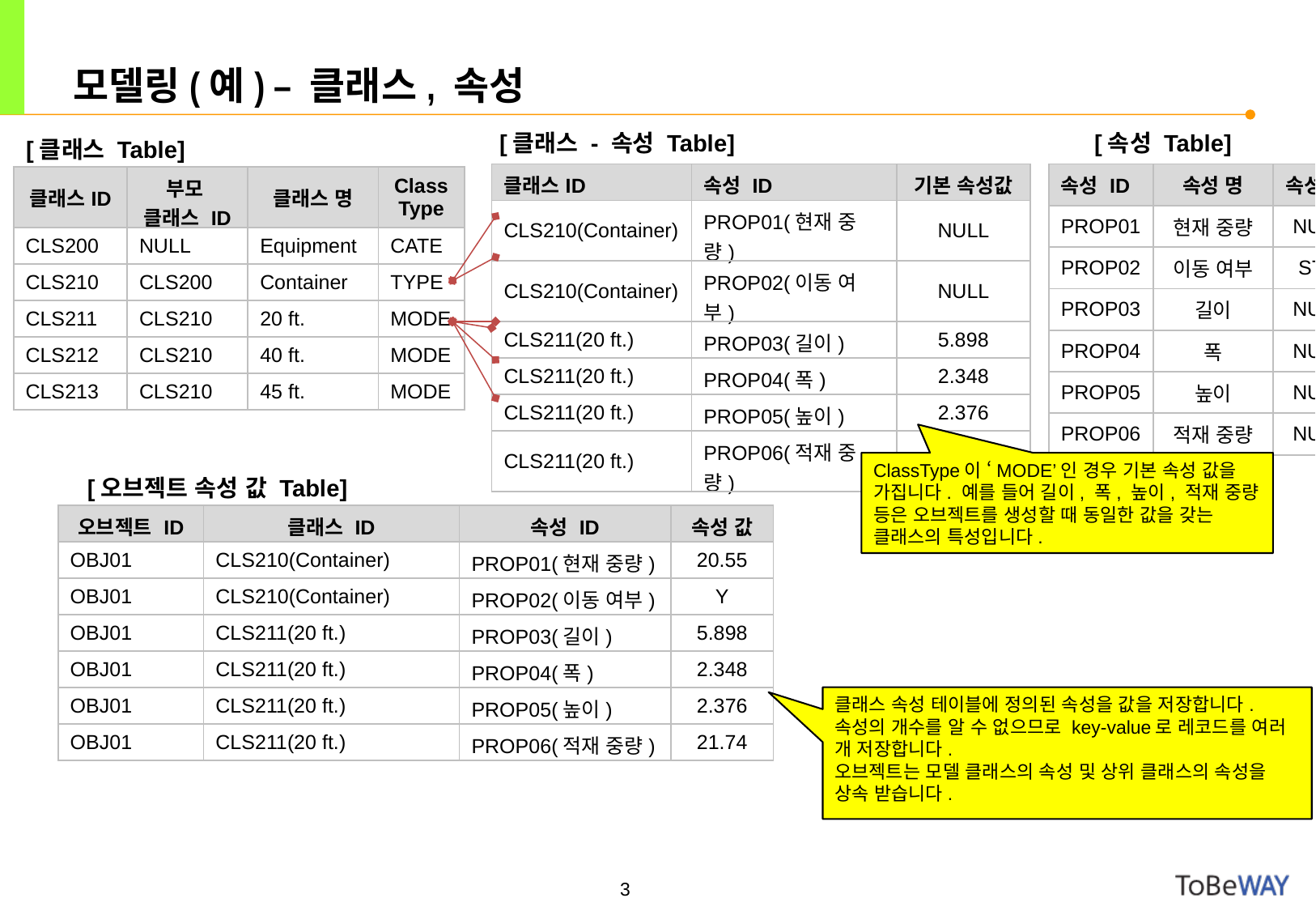

# 모델링(예) – 클래스, 속성
[속성 Table]
[클래스 - 속성 Table]
[클래스 Table]
| 속성 ID | 속성 명 | 속성 TYPE |
| --- | --- | --- |
| PROP01 | 현재 중량 | NUMBER |
| PROP02 | 이동 여부 | STRING |
| PROP03 | 길이 | NUMBER |
| PROP04 | 폭 | NUMBER |
| PROP05 | 높이 | NUMBER |
| PROP06 | 적재 중량 | NUMBER |
| 클래스ID | 속성 ID | 기본 속성값 |
| --- | --- | --- |
| CLS210(Container) | PROP01(현재 중량) | NULL |
| CLS210(Container) | PROP02(이동 여부) | NULL |
| CLS211(20 ft.) | PROP03(길이) | 5.898 |
| CLS211(20 ft.) | PROP04(폭) | 2.348 |
| CLS211(20 ft.) | PROP05(높이) | 2.376 |
| CLS211(20 ft.) | PROP06(적재 중량) | 21.74 |
| 클래스ID | 부모 클래스 ID | 클래스 명 | Class Type |
| --- | --- | --- | --- |
| CLS200 | NULL | Equipment | CATE |
| CLS210 | CLS200 | Container | TYPE |
| CLS211 | CLS210 | 20 ft. | MODE |
| CLS212 | CLS210 | 40 ft. | MODE |
| CLS213 | CLS210 | 45 ft. | MODE |
ClassType이 ‘MODE’인 경우 기본 속성 값을 가집니다. 예를 들어 길이, 폭, 높이, 적재 중량 등은 오브젝트를 생성할 때 동일한 값을 갖는 클래스의 특성입니다.

[오브젝트 속성 값 Table]
| 오브젝트 ID | 클래스 ID | 속성 ID | 속성 값 |
| --- | --- | --- | --- |
| OBJ01 | CLS210(Container) | PROP01(현재 중량) | 20.55 |
| OBJ01 | CLS210(Container) | PROP02(이동 여부) | Y |
| OBJ01 | CLS211(20 ft.) | PROP03(길이) | 5.898 |
| OBJ01 | CLS211(20 ft.) | PROP04(폭) | 2.348 |
| OBJ01 | CLS211(20 ft.) | PROP05(높이) | 2.376 |
| OBJ01 | CLS211(20 ft.) | PROP06(적재 중량) | 21.74 |
클래스 속성 테이블에 정의된 속성을 값을 저장합니다.
속성의 개수를 알 수 없으므로 key-value로 레코드를 여러 개 저장합니다.
오브젝트는 모델 클래스의 속성 및 상위 클래스의 속성을 상속 받습니다.
3